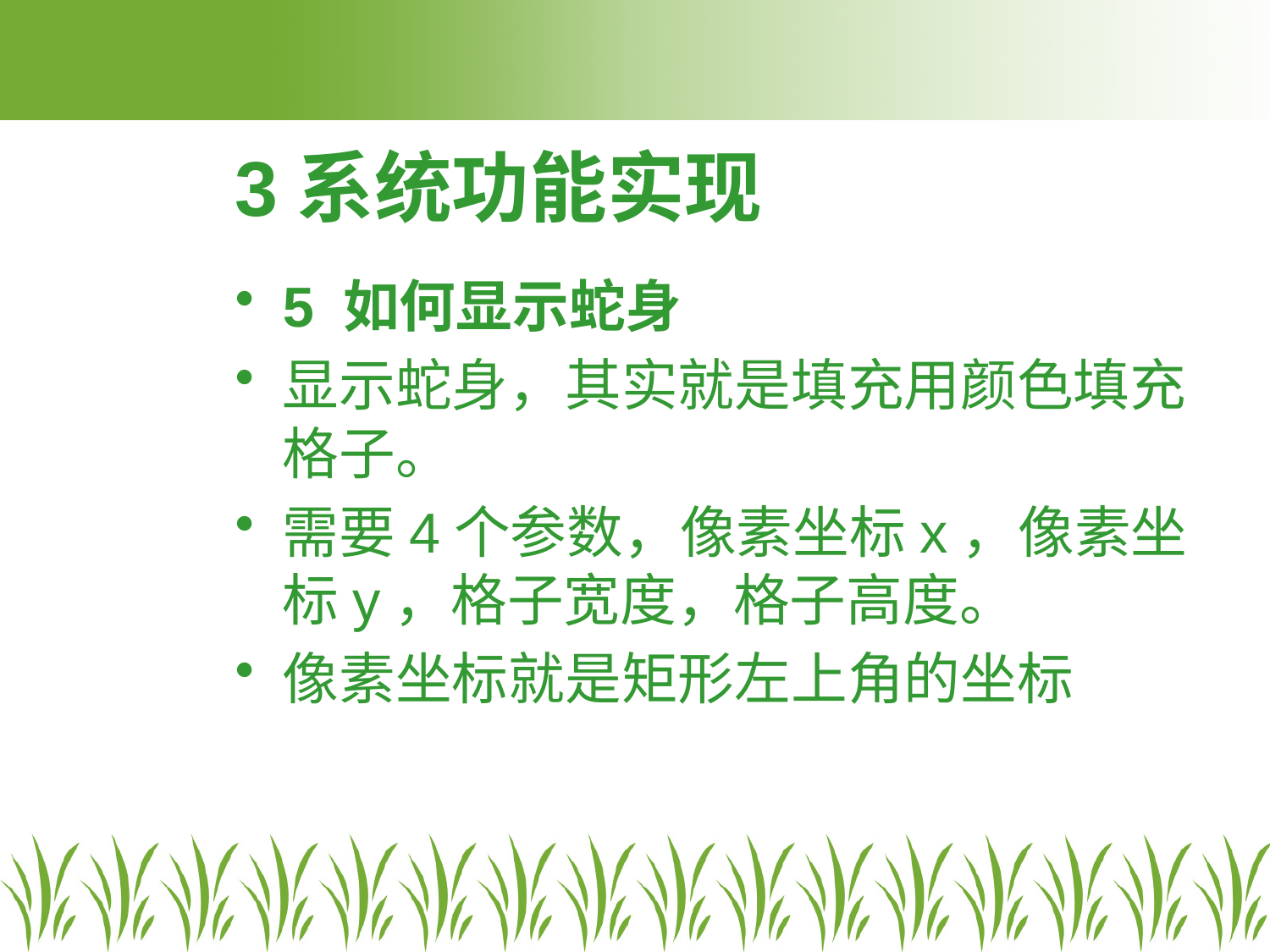

# 3系统功能实现
5 如何显示蛇身
显示蛇身，其实就是填充用颜色填充格子。
需要4个参数，像素坐标x，像素坐标y，格子宽度，格子高度。
像素坐标就是矩形左上角的坐标